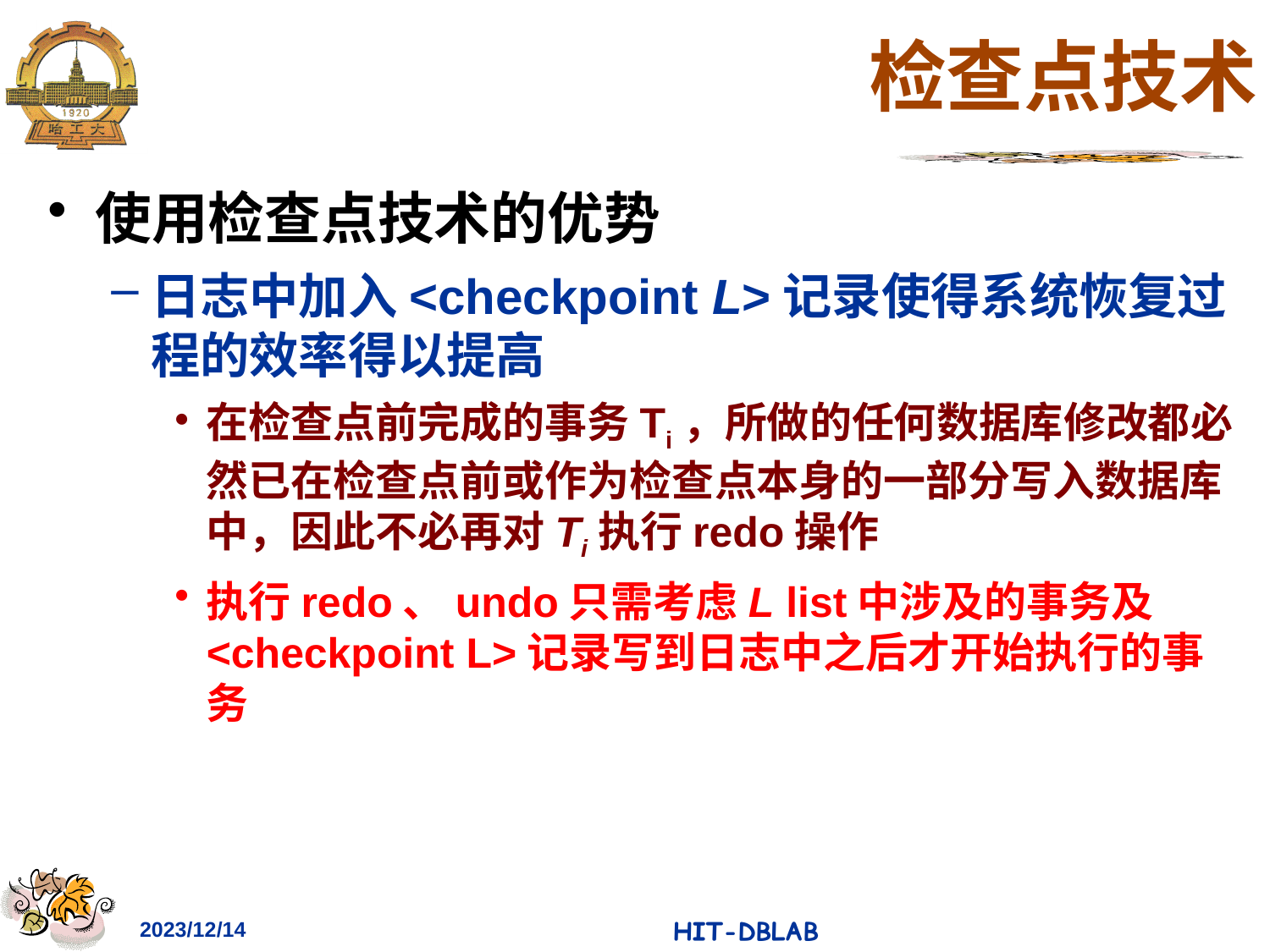

# 检查点技术
使用检查点技术的优势
日志中加入<checkpoint L>记录使得系统恢复过程的效率得以提高
在检查点前完成的事务Ti，所做的任何数据库修改都必然已在检查点前或作为检查点本身的一部分写入数据库中，因此不必再对Ti执行redo操作
执行redo、undo只需考虑L list中涉及的事务及<checkpoint L>记录写到日志中之后才开始执行的事务

2023/12/14
HIT-DBLAB